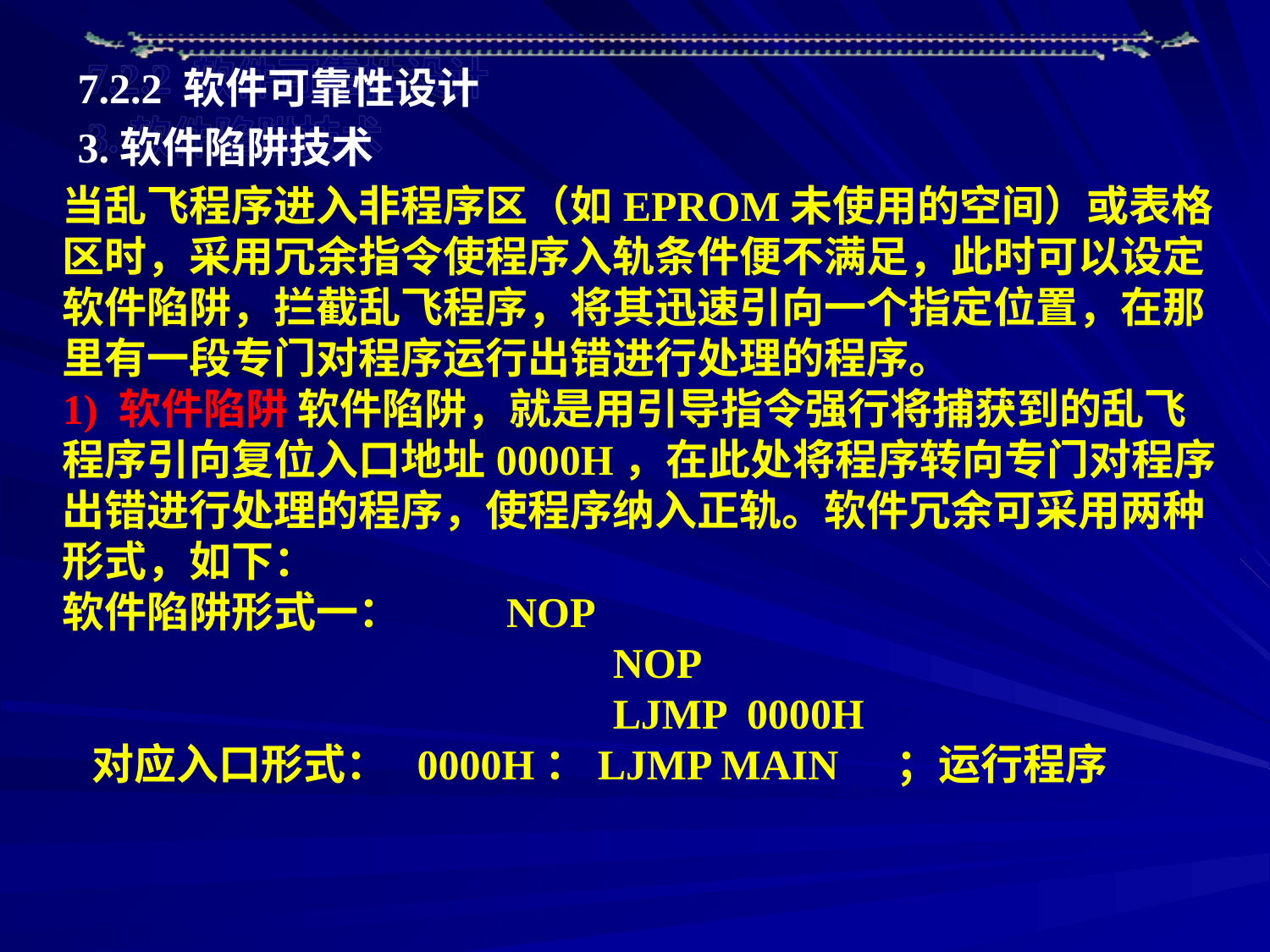

7.2.2 软件可靠性设计
3.软件陷阱技术
当乱飞程序进入非程序区（如EPROM未使用的空间）或表格区时，采用冗余指令使程序入轨条件便不满足，此时可以设定软件陷阱，拦截乱飞程序，将其迅速引向一个指定位置，在那里有一段专门对程序运行出错进行处理的程序。
1) 软件陷阱 软件陷阱，就是用引导指令强行将捕获到的乱飞程序引向复位入口地址0000H，在此处将程序转向专门对程序出错进行处理的程序，使程序纳入正轨。软件冗余可采用两种形式，如下：
软件陷阱形式一：          NOP
                                                    NOP
                                                    LJMP  0000H
  对应入口形式：  0000H：LJMP MAIN    ；运行程序